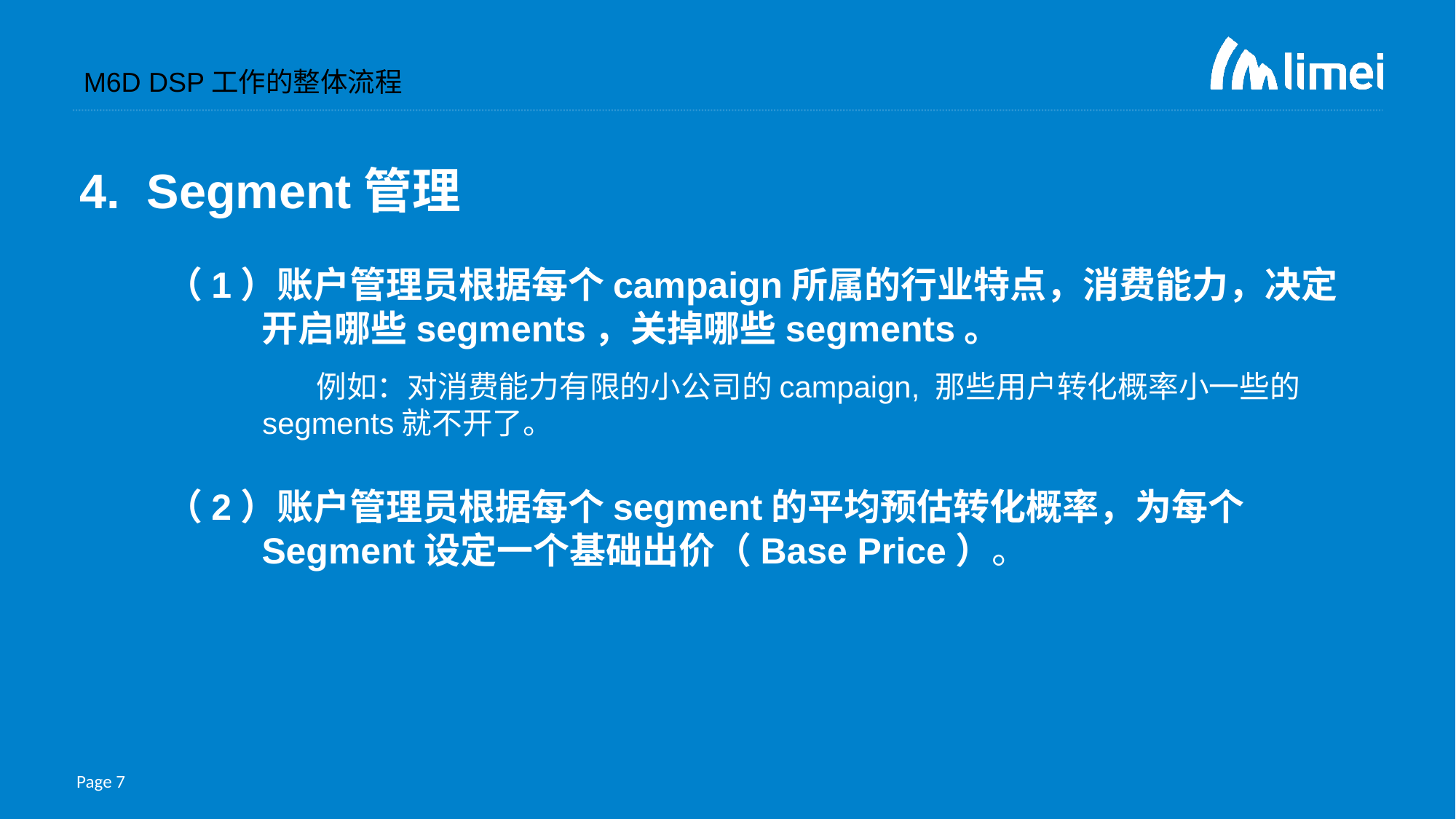

M6D DSP工作的整体流程

4.  Segment管理

（1）账户管理员根据每个campaign所属的行业特点，消费能力，决定开启哪些segments，关掉哪些segments。
例如：对消费能力有限的小公司的campaign, 那些用户转化概率小一些的segments就不开了。

（2）账户管理员根据每个segment的平均预估转化概率，为每个Segment设定一个基础出价（Base Price）。

Page 7